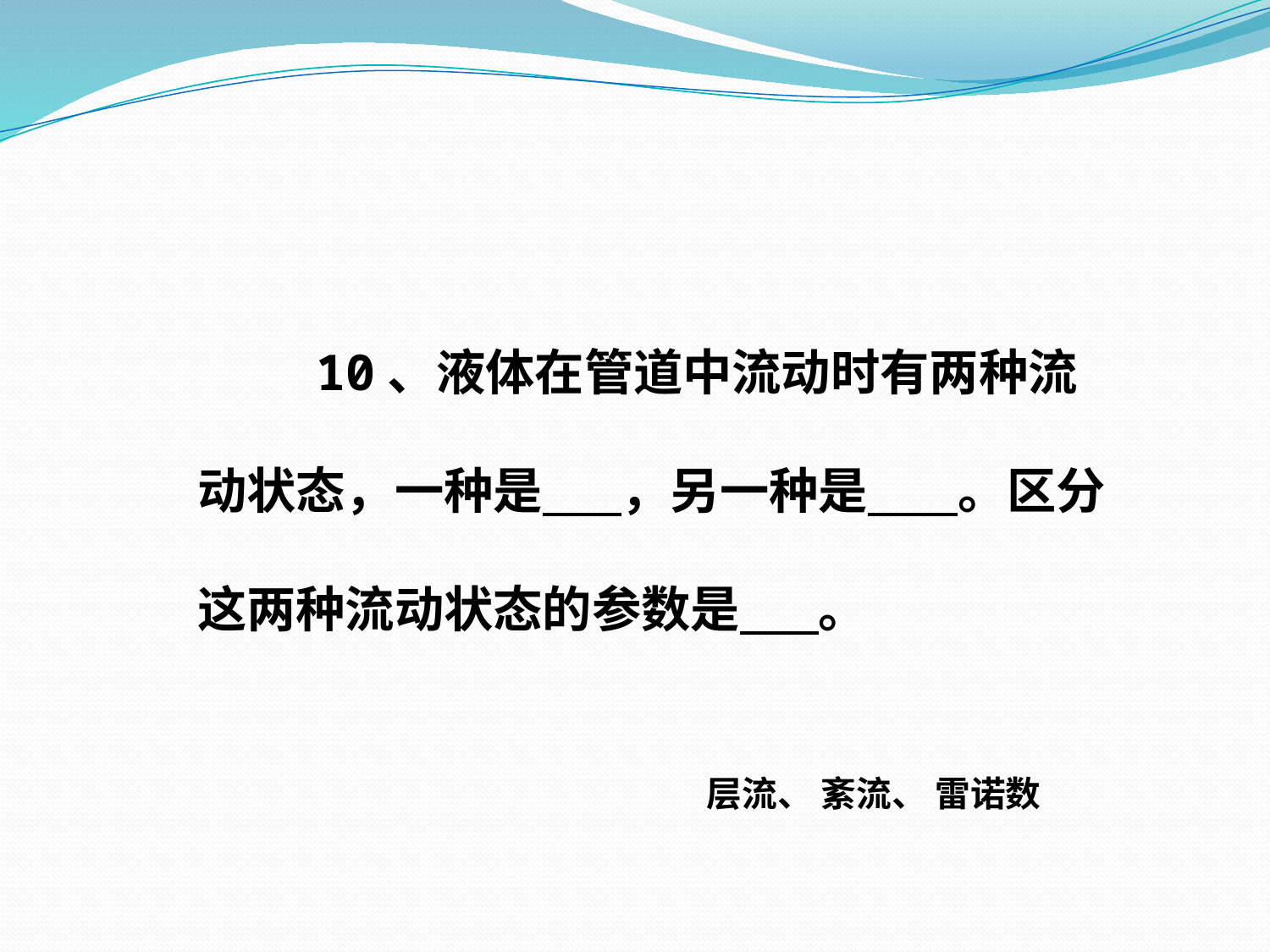

10、液体在管道中流动时有两种流动状态，一种是       ，另一种是        。区分这两种流动状态的参数是       。
层流、 紊流、 雷诺数